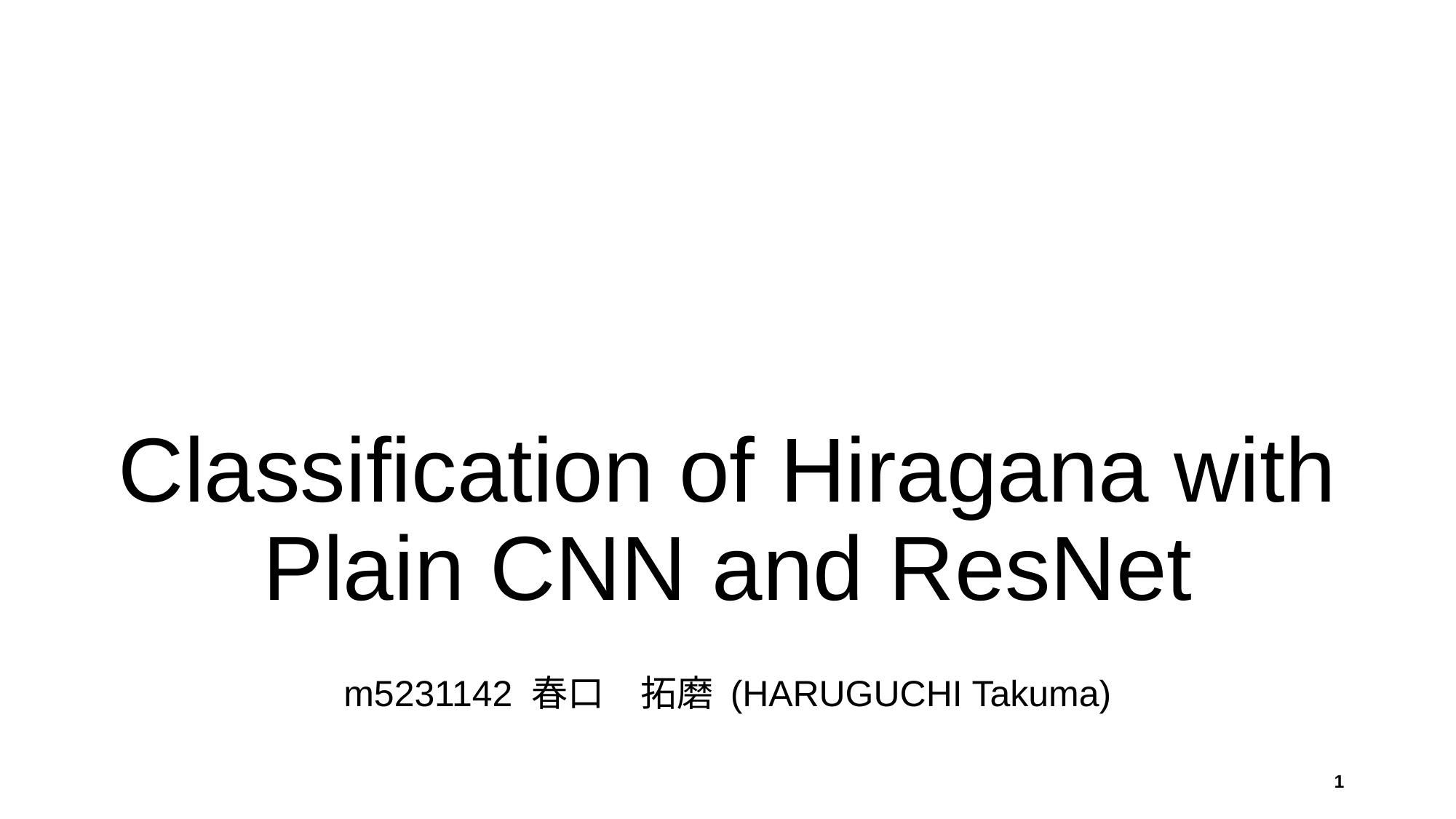

# Classification of Hiragana with Plain CNN and ResNet
m5231142 春口　拓磨 (HARUGUCHI Takuma)
1